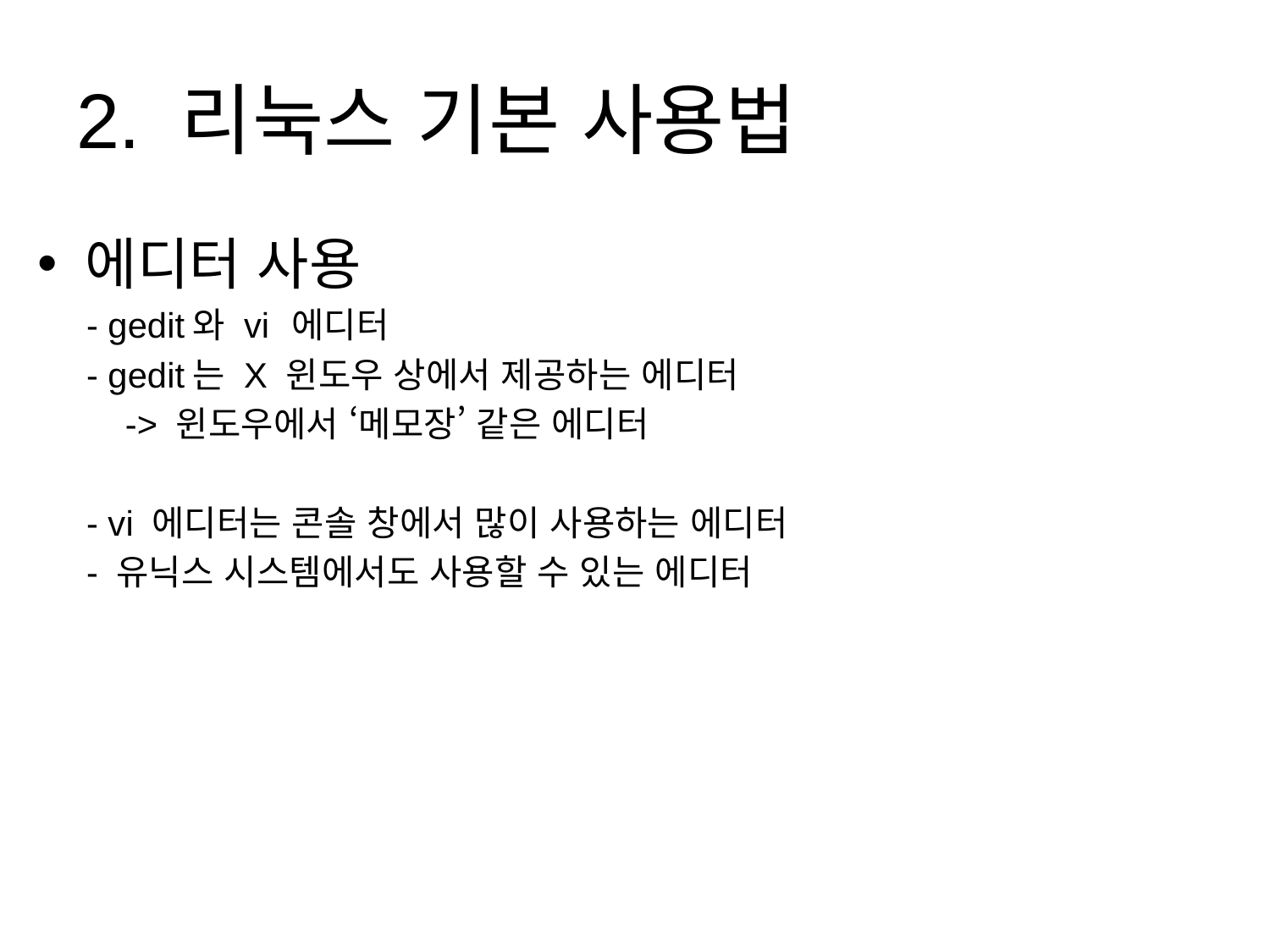

# 2. 리눅스 기본 사용법
에디터 사용
     - gedit와 vi	에디터
     - gedit는 X 윈도우 상에서 제공하는 에디터
         -> 윈도우에서 ‘메모장’ 같은 에디터

     - vi 에디터는 콘솔 창에서 많이 사용하는 에디터
     - 유닉스 시스템에서도 사용할 수 있는 에디터